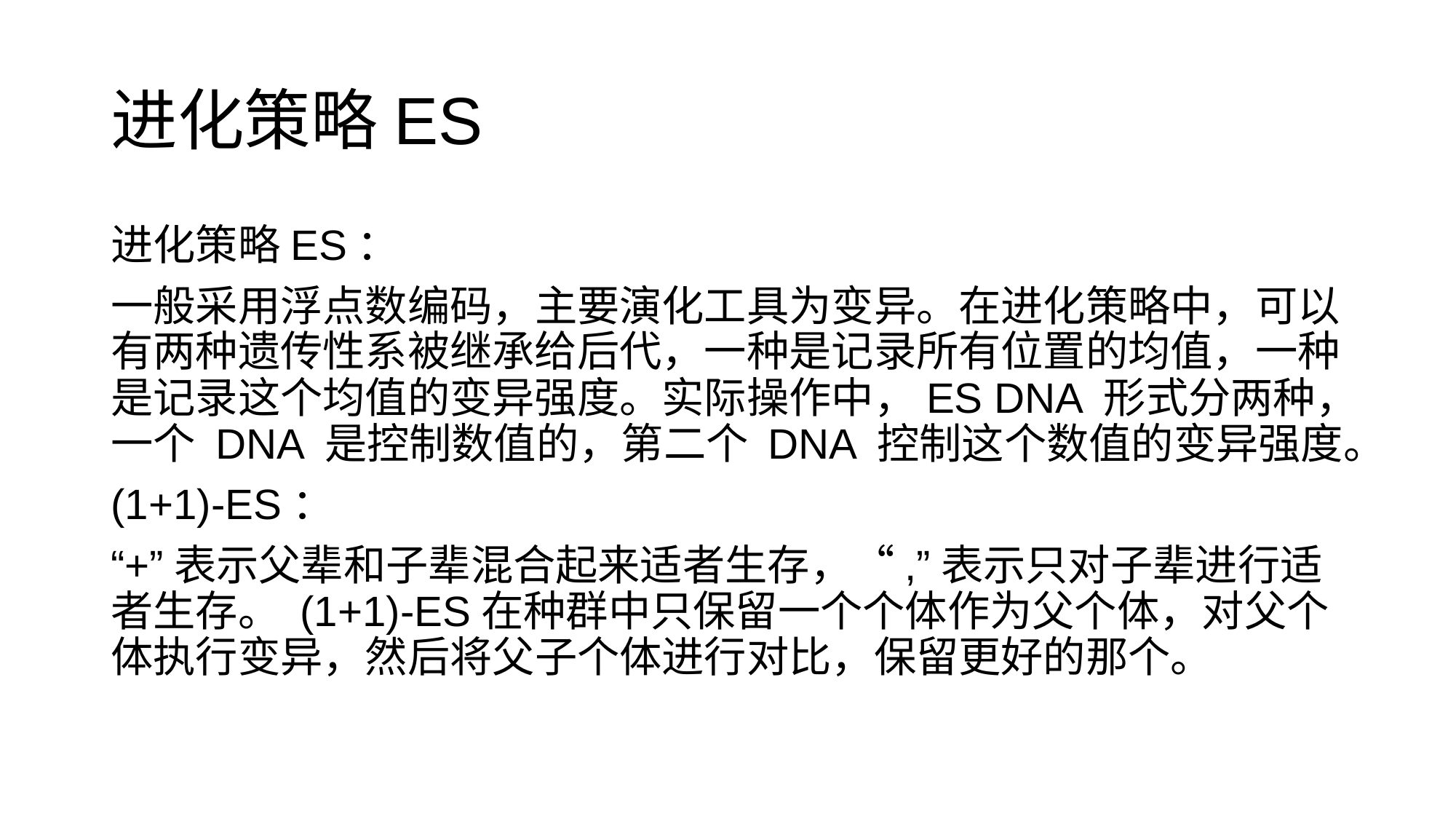

# 进化策略ES
进化策略ES：
一般采用浮点数编码，主要演化工具为变异。在进化策略中，可以有两种遗传性系被继承给后代，一种是记录所有位置的均值，一种是记录这个均值的变异强度。实际操作中，ES DNA 形式分两种，一个 DNA 是控制数值的，第二个 DNA 控制这个数值的变异强度。
(1+1)-ES：
“+”表示父辈和子辈混合起来适者生存，“,”表示只对子辈进行适者生存。 (1+1)-ES在种群中只保留一个个体作为父个体，对父个体执行变异，然后将父子个体进行对比，保留更好的那个。